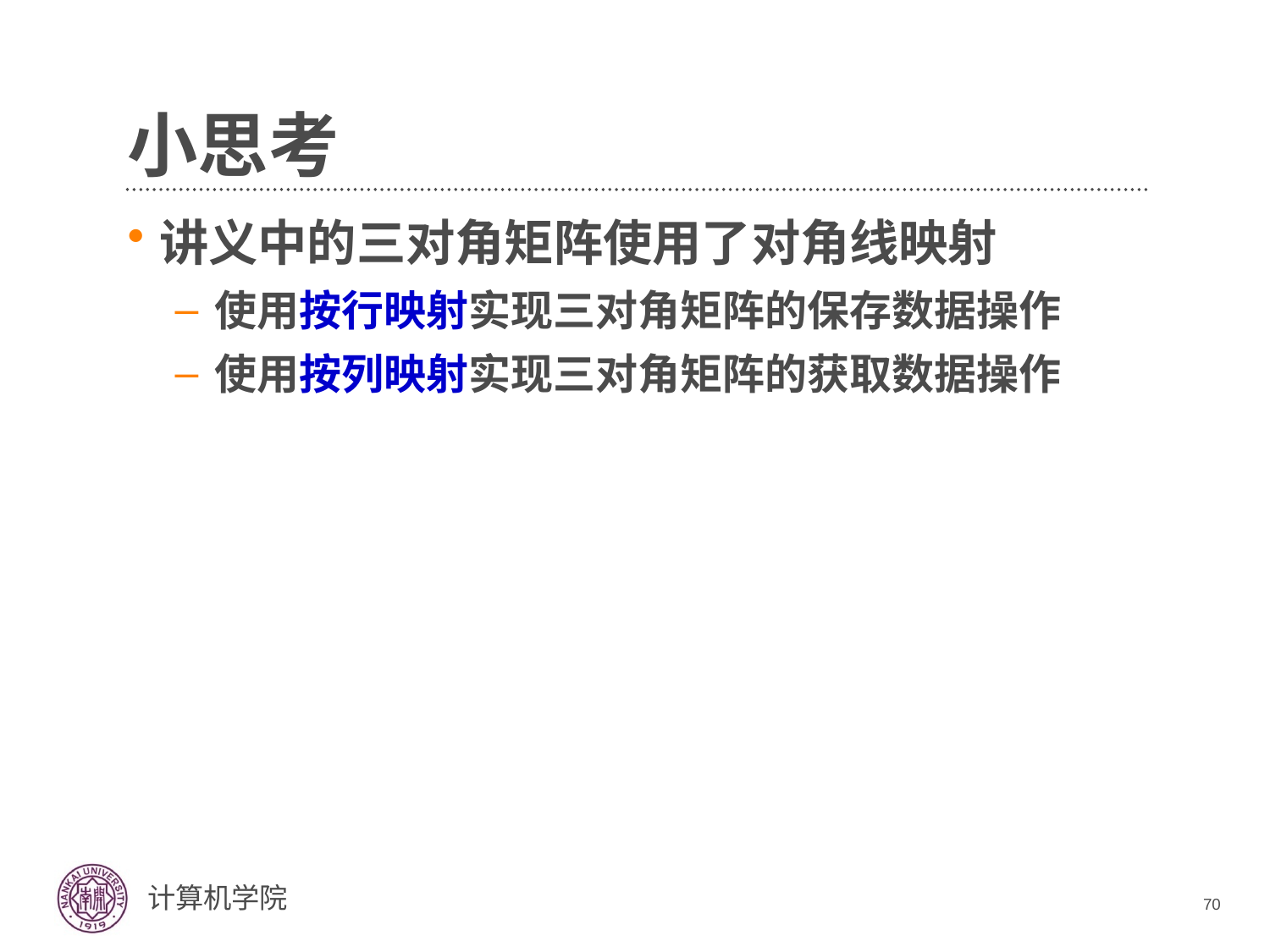

# 小思考
讲义中的三对角矩阵使用了对角线映射
使用按行映射实现三对角矩阵的保存数据操作
使用按列映射实现三对角矩阵的获取数据操作

70